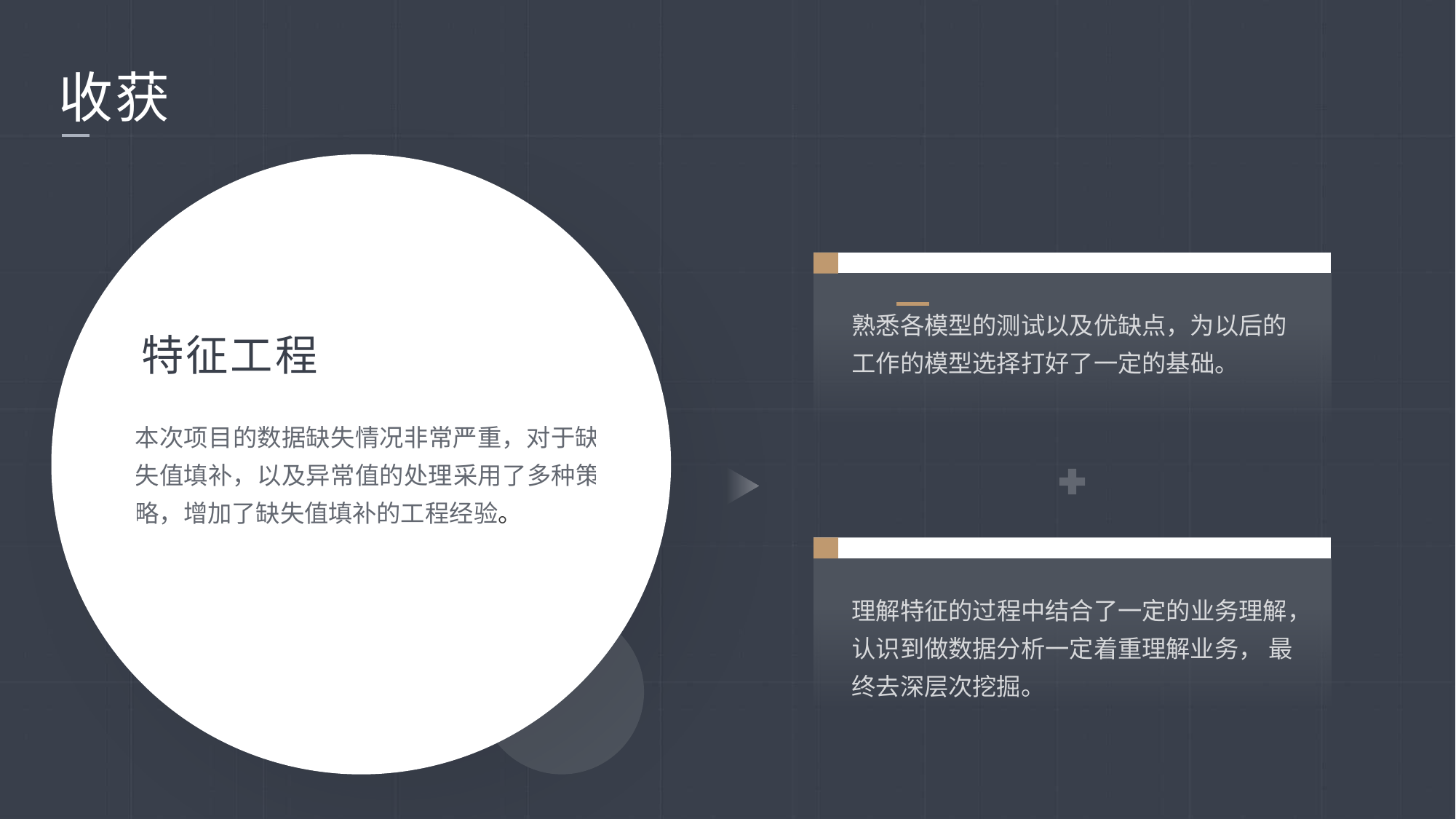

收获

熟悉各模型的测试以及优缺点，为以后的工作的模型选择打好了一定的基础。
特征工程
本次项目的数据缺失情况非常严重，对于缺失值填补，以及异常值的处理采用了多种策略，增加了缺失值填补的工程经验。

理解特征的过程中结合了一定的业务理解，认识到做数据分析一定着重理解业务， 最终去深层次挖掘。